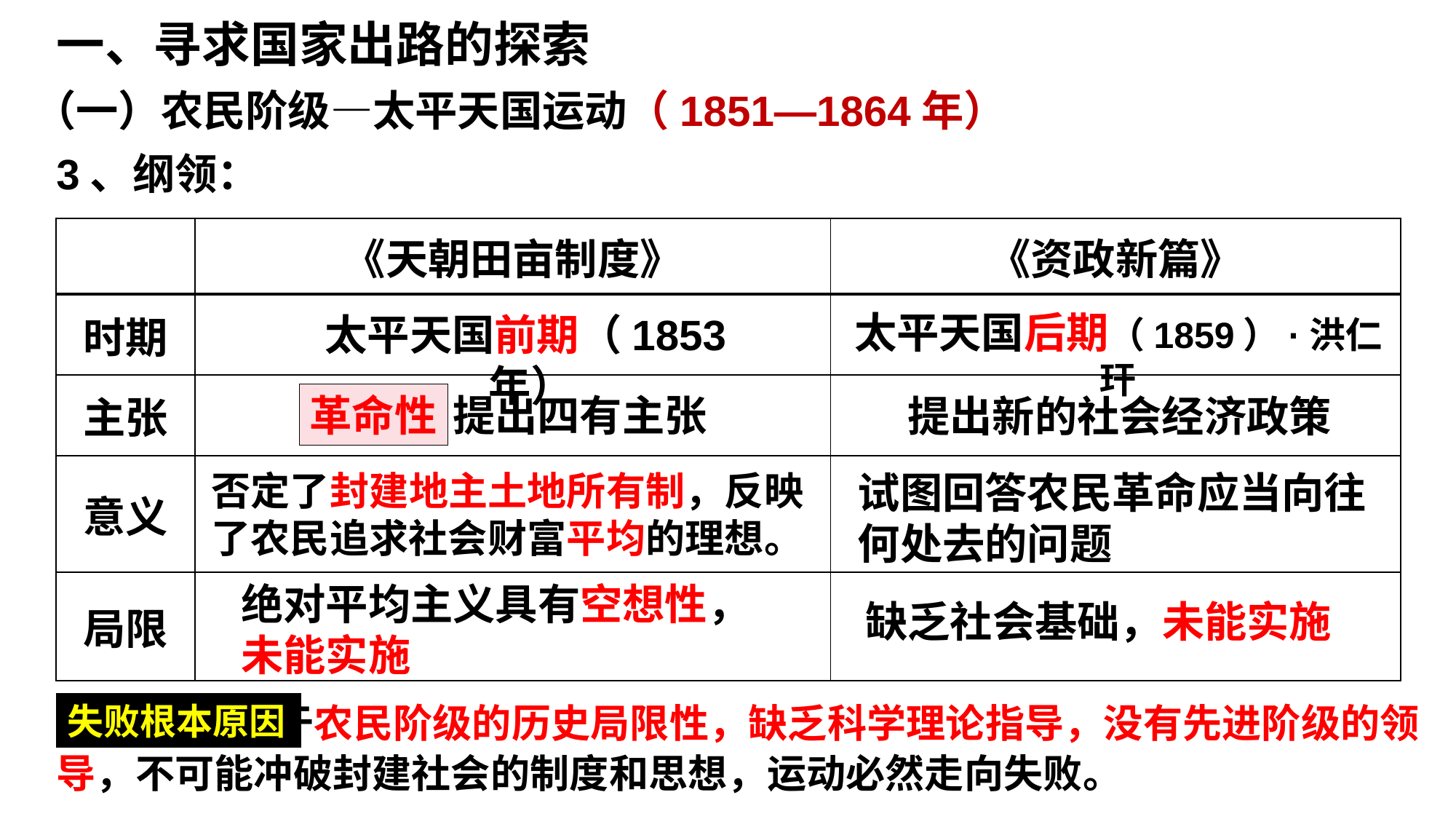

一、寻求国家出路的探索
（一）农民阶级—太平天国运动（1851—1864年）
3、纲领：
|  | 《天朝田亩制度》 | 《资政新篇》 |
| --- | --- | --- |
| 时期 |  |  |
| 主张 |  |  |
| 意义 |  |  |
| 局限 |  |  |
太平天国后期（1859）·洪仁玕
太平天国前期（1853年）
革命性
提出四有主张
提出新的社会经济政策
试图回答农民革命应当向往何处去的问题
否定了封建地主土地所有制，反映了农民追求社会财富平均的理想。
绝对平均主义具有空想性，未能实施
缺乏社会基础，未能实施
                   由于农民阶级的历史局限性，缺乏科学理论指导，没有先进阶级的领导，不可能冲破封建社会的制度和思想，运动必然走向失败。
失败根本原因